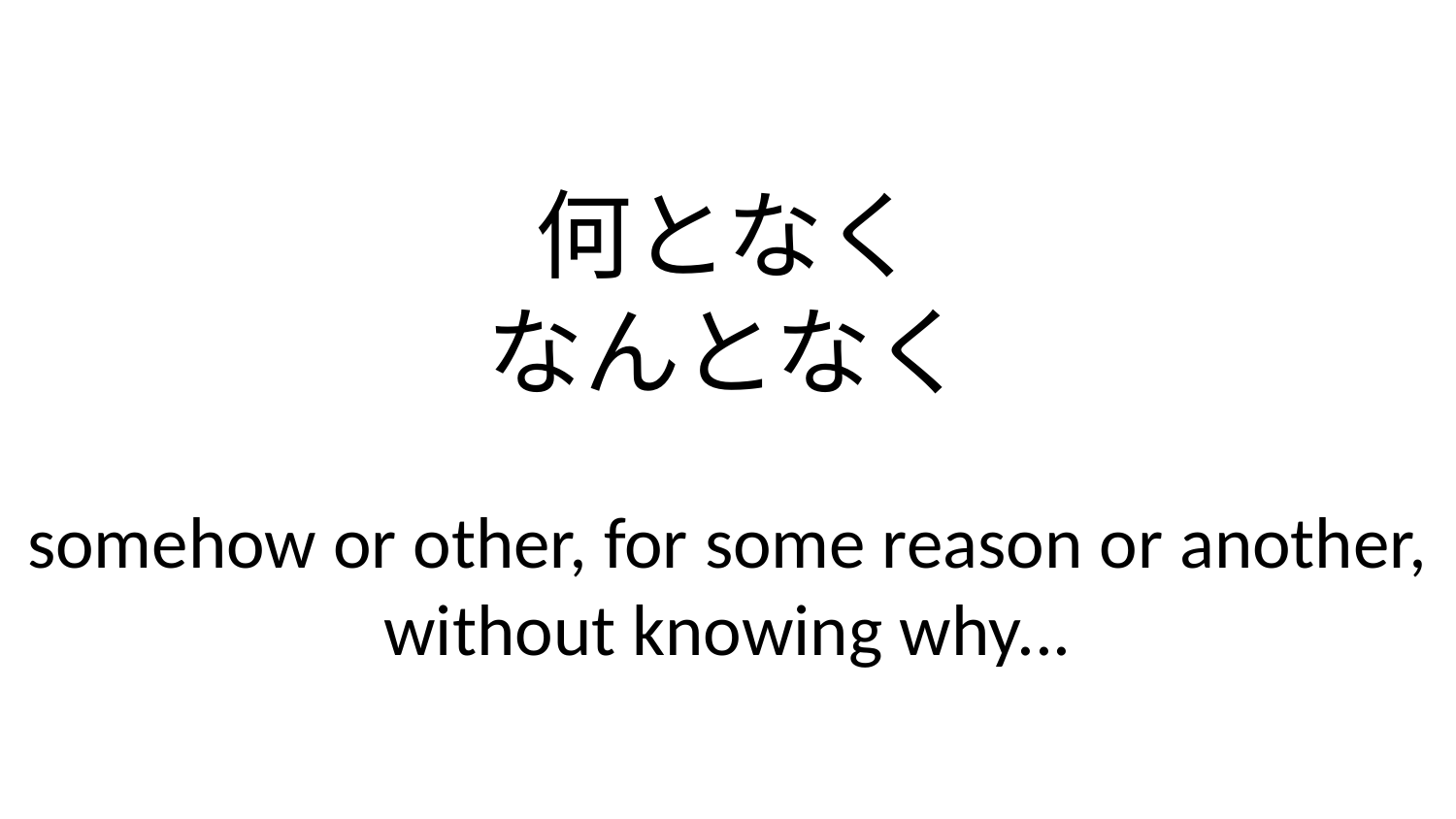

何となく
なんとなく
somehow or other, for some reason or another, without knowing why...
511-525